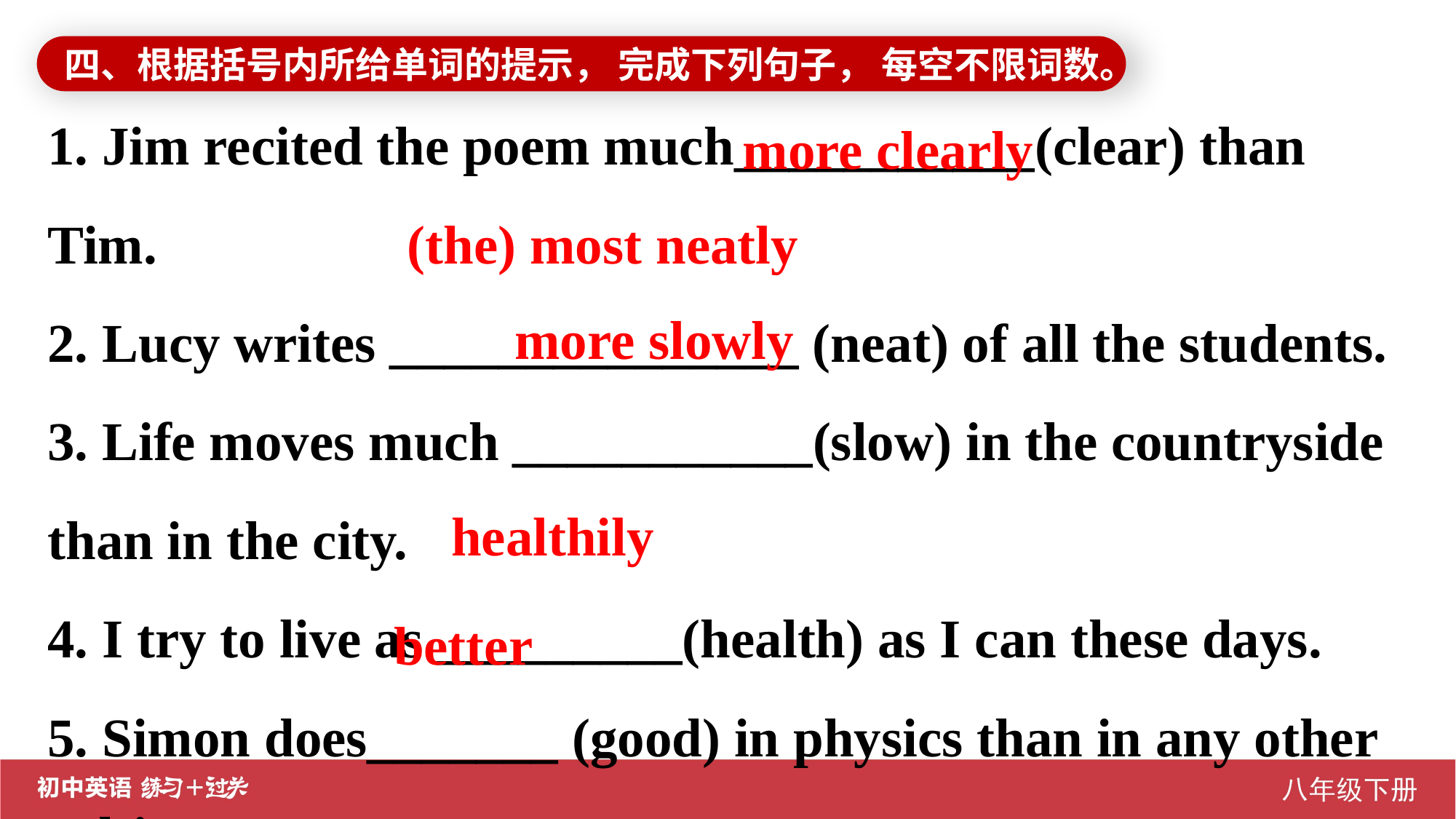

四、根据括号内所给单词的提示， 完成下列句子， 每空不限词数。
1. Jim recited the poem much___________(clear) than Tim.
2. Lucy writes _______________ (neat) of all the students.
3. Life moves much ___________(slow) in the countryside than in the city.
4. I try to live as _________(health) as I can these days.
5. Simon does_______ (good) in physics than in any other subject.
more clearly
 (the) most neatly
more slowly
healthily
better